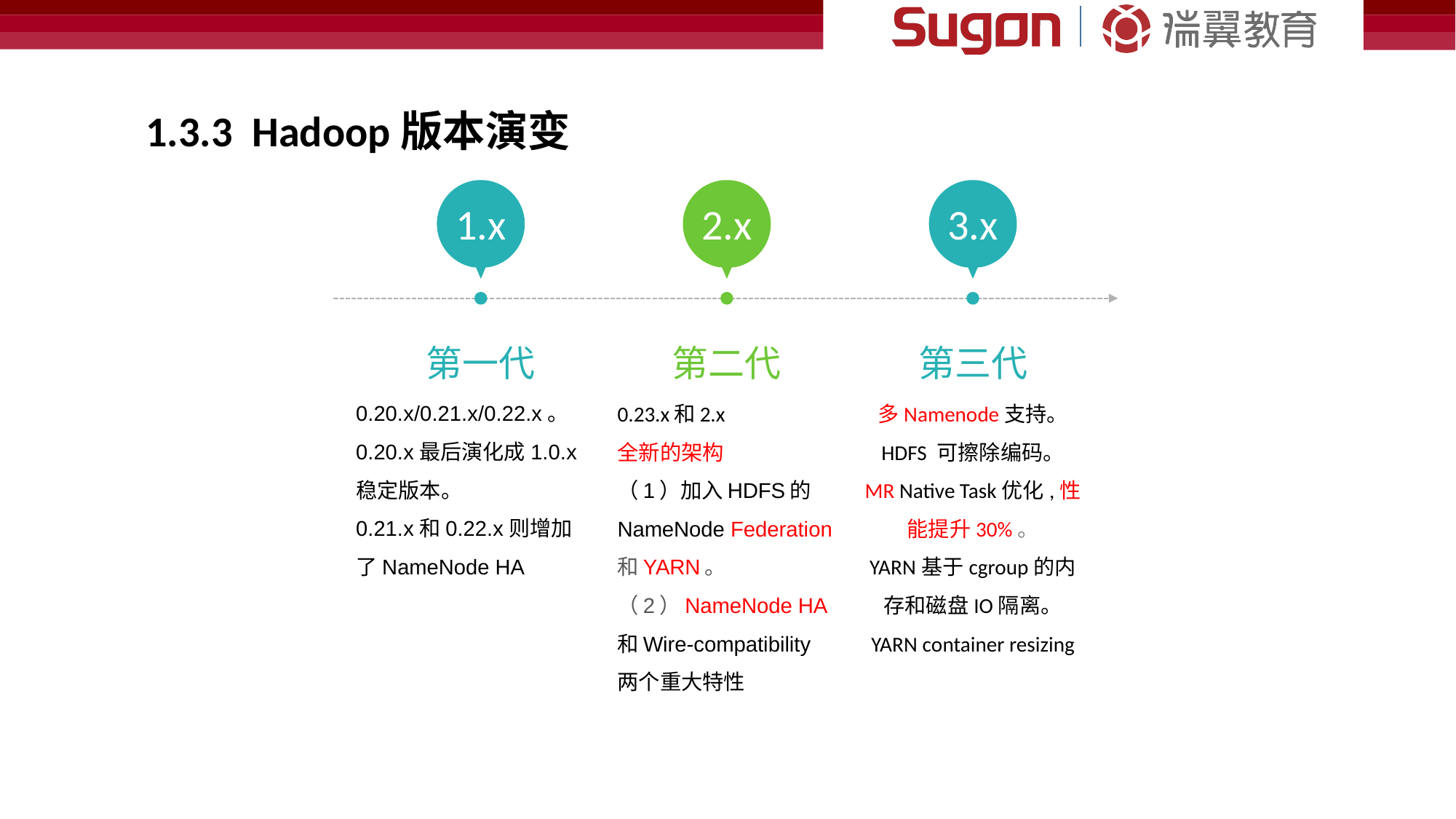

1.3.3  Hadoop版本演变
1.x
第一代
0.20.x/0.21.x/0.22.x。
0.20.x最后演化成1.0.x稳定版本。
0.21.x和0.22.x则增加了NameNode HA
2.x
第二代
0.23.x和2.x
全新的架构
（1）加入HDFS的 NameNode Federation和YARN。
（2）NameNode HA和Wire-compatibility两个重大特性

3.x
第三代
多Namenode支持。
HDFS 可擦除编码。
MR Native Task优化,性能提升30%。
YARN基于cgroup的内存和磁盘IO隔离。
YARN container resizing